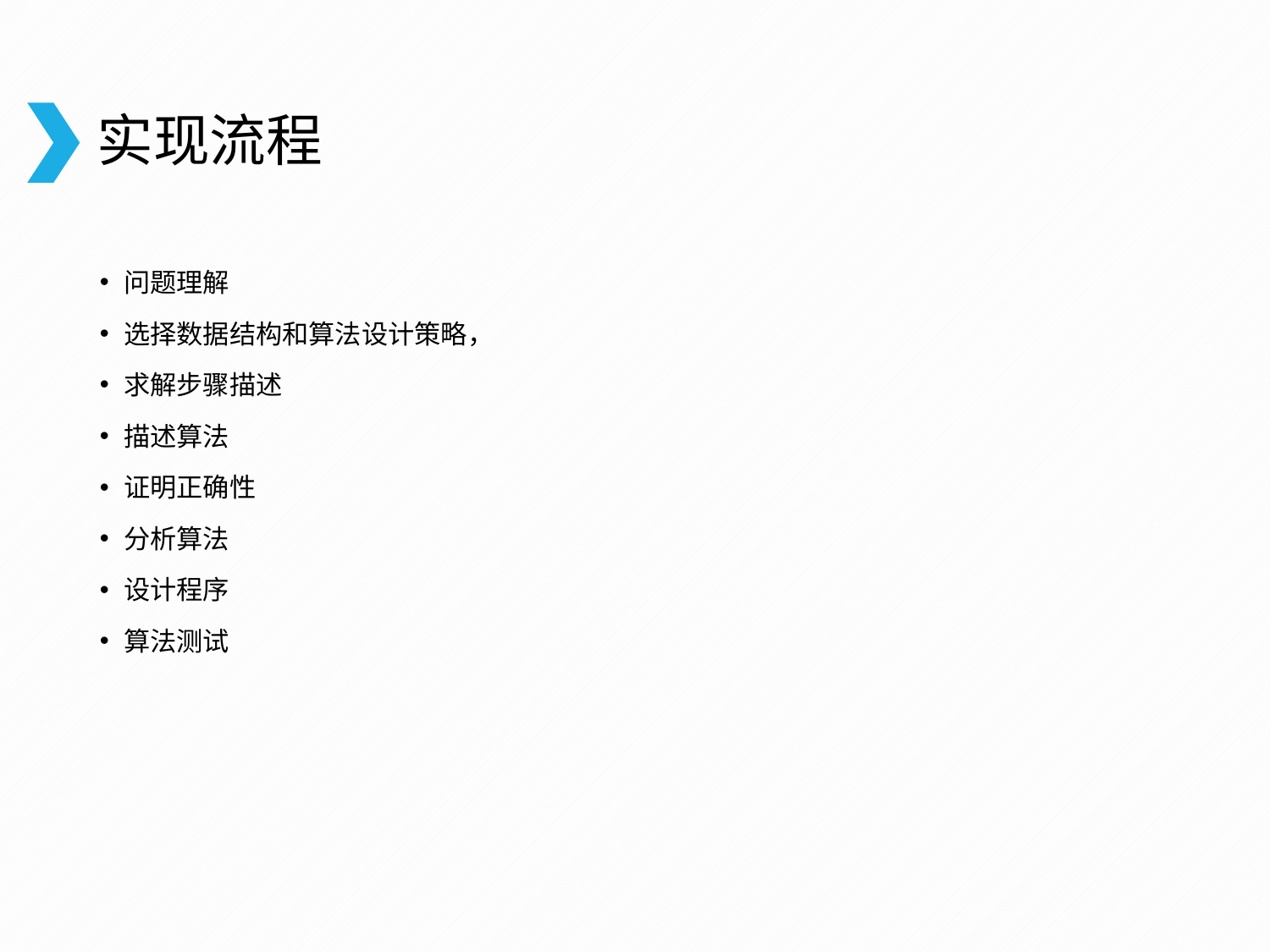

# 实现流程
问题理解
选择数据结构和算法设计策略，
求解步骤描述
描述算法
证明正确性
分析算法
设计程序
算法测试